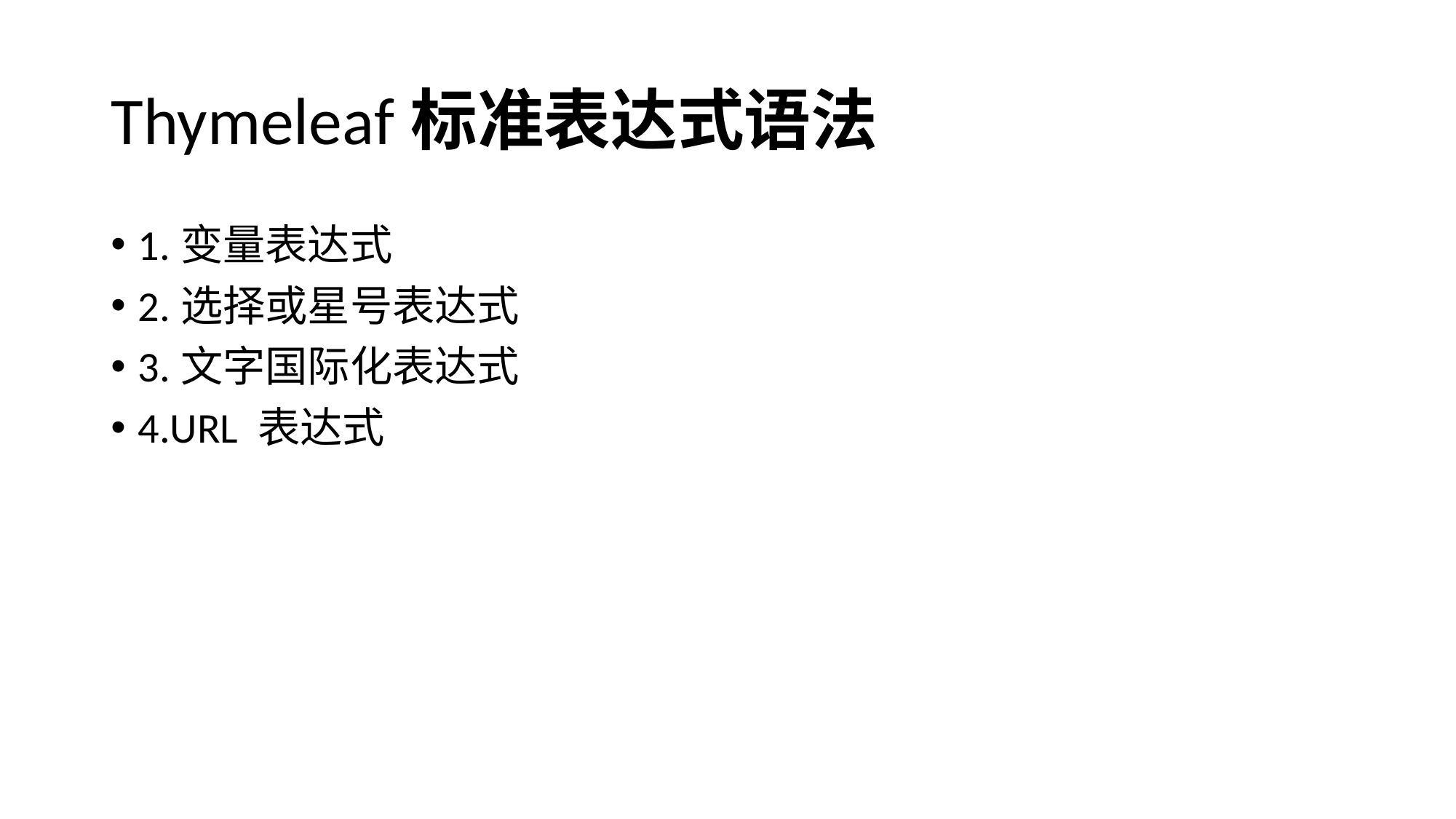

# Thymeleaf标准表达式语法
1.变量表达式
2.选择或星号表达式
3.文字国际化表达式
4.URL 表达式